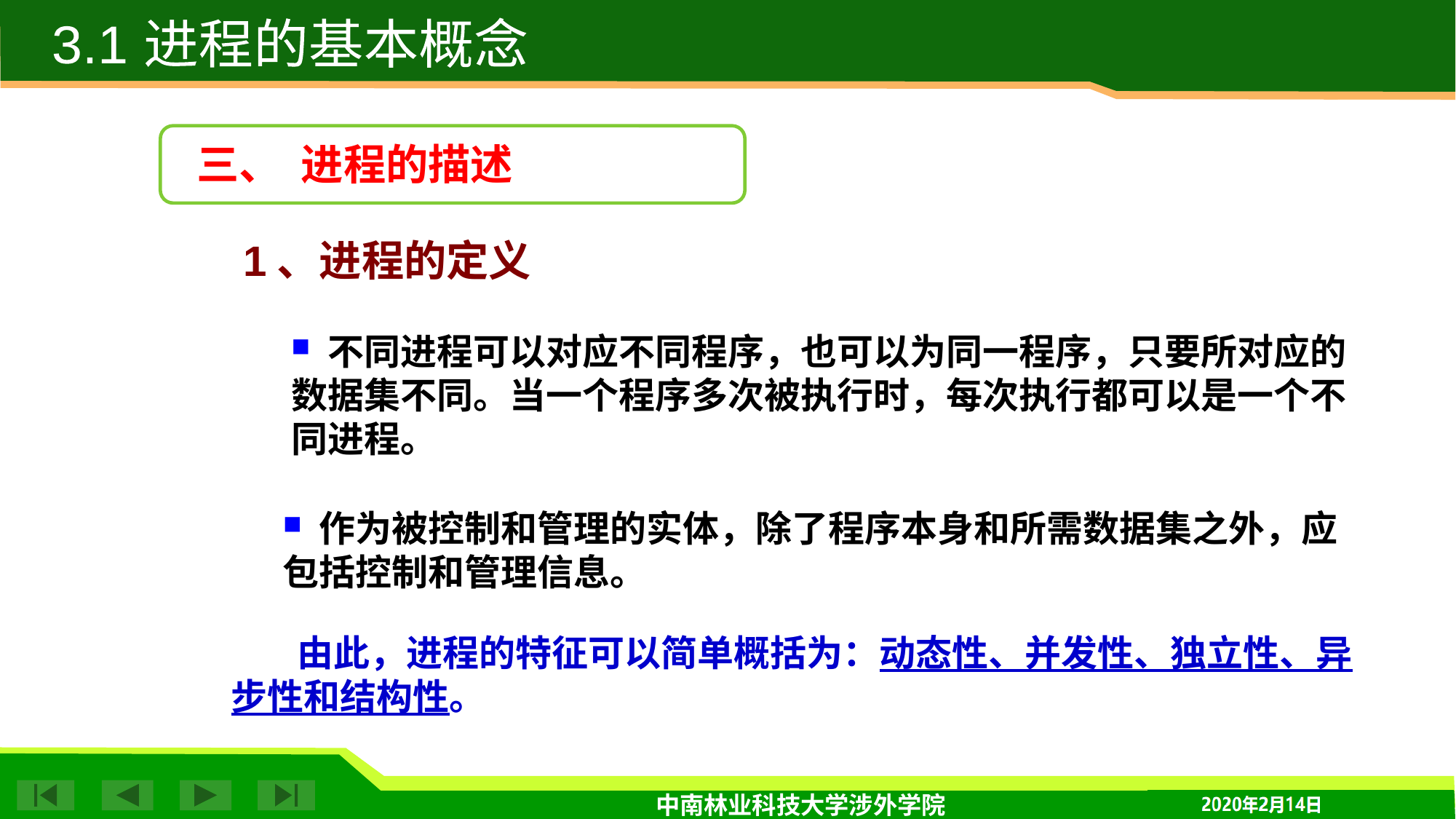

3.1 进程的基本概念

三、  进程的描述
 1、进程的定义

 不同进程可以对应不同程序，也可以为同一程序，只要所对应的数据集不同。当一个程序多次被执行时，每次执行都可以是一个不同进程。
 作为被控制和管理的实体，除了程序本身和所需数据集之外，应包括控制和管理信息。
       由此，进程的特征可以简单概括为：动态性、并发性、独立性、异步性和结构性。